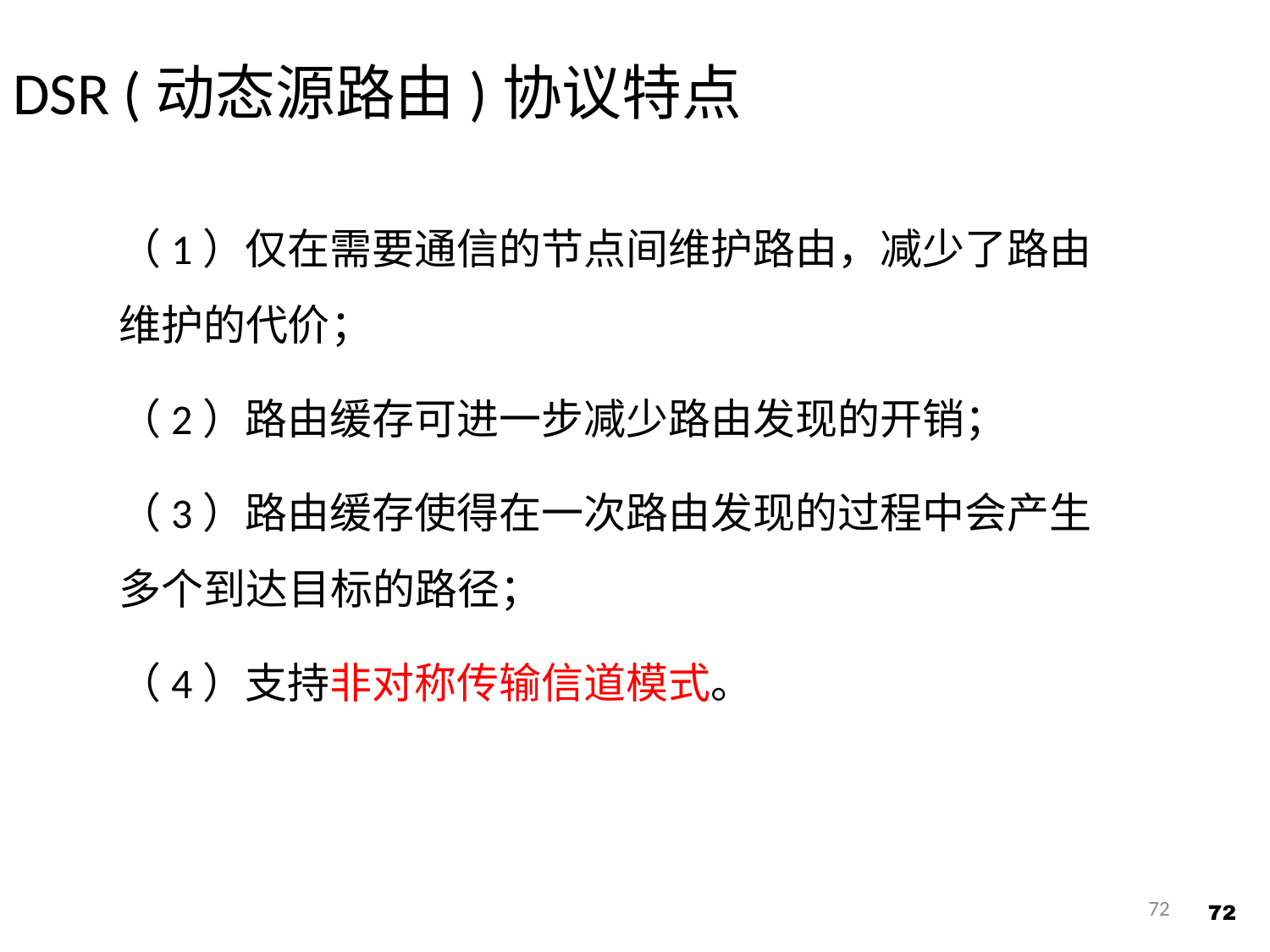

DSR (动态源路由)协议特点
（1）仅在需要通信的节点间维护路由，减少了路由维护的代价；
（2）路由缓存可进一步减少路由发现的开销；
（3）路由缓存使得在一次路由发现的过程中会产生多个到达目标的路径；
（4）支持非对称传输信道模式。
72
72